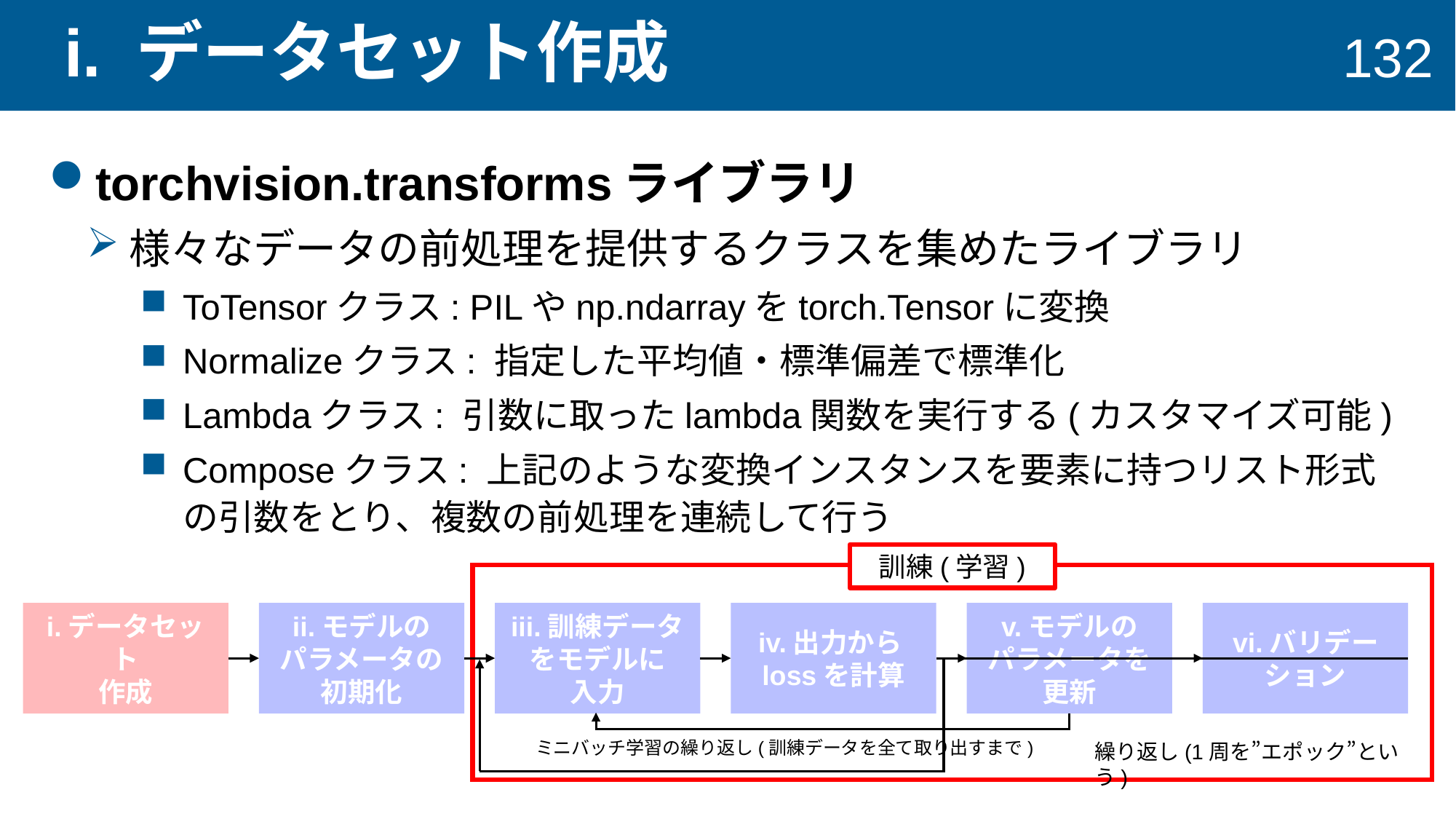

# i. データセット作成
132
torchvision.transformsライブラリ
様々なデータの前処理を提供するクラスを集めたライブラリ
ToTensorクラス: PILやnp.ndarrayをtorch.Tensorに変換
Normalizeクラス: 指定した平均値・標準偏差で標準化
Lambdaクラス: 引数に取ったlambda関数を実行する(カスタマイズ可能)
Composeクラス: 上記のような変換インスタンスを要素に持つリスト形式の引数をとり、複数の前処理を連続して行う

訓練(学習)

vi.バリデーション
iv.出力からlossを計算
v.モデルの
パラメータを更新
i.データセット
作成
ii.モデルの
パラメータの
初期化
iii.訓練データ
をモデルに
入力
繰り返し(1周を”エポック”という)
ミニバッチ学習の繰り返し(訓練データを全て取り出すまで)